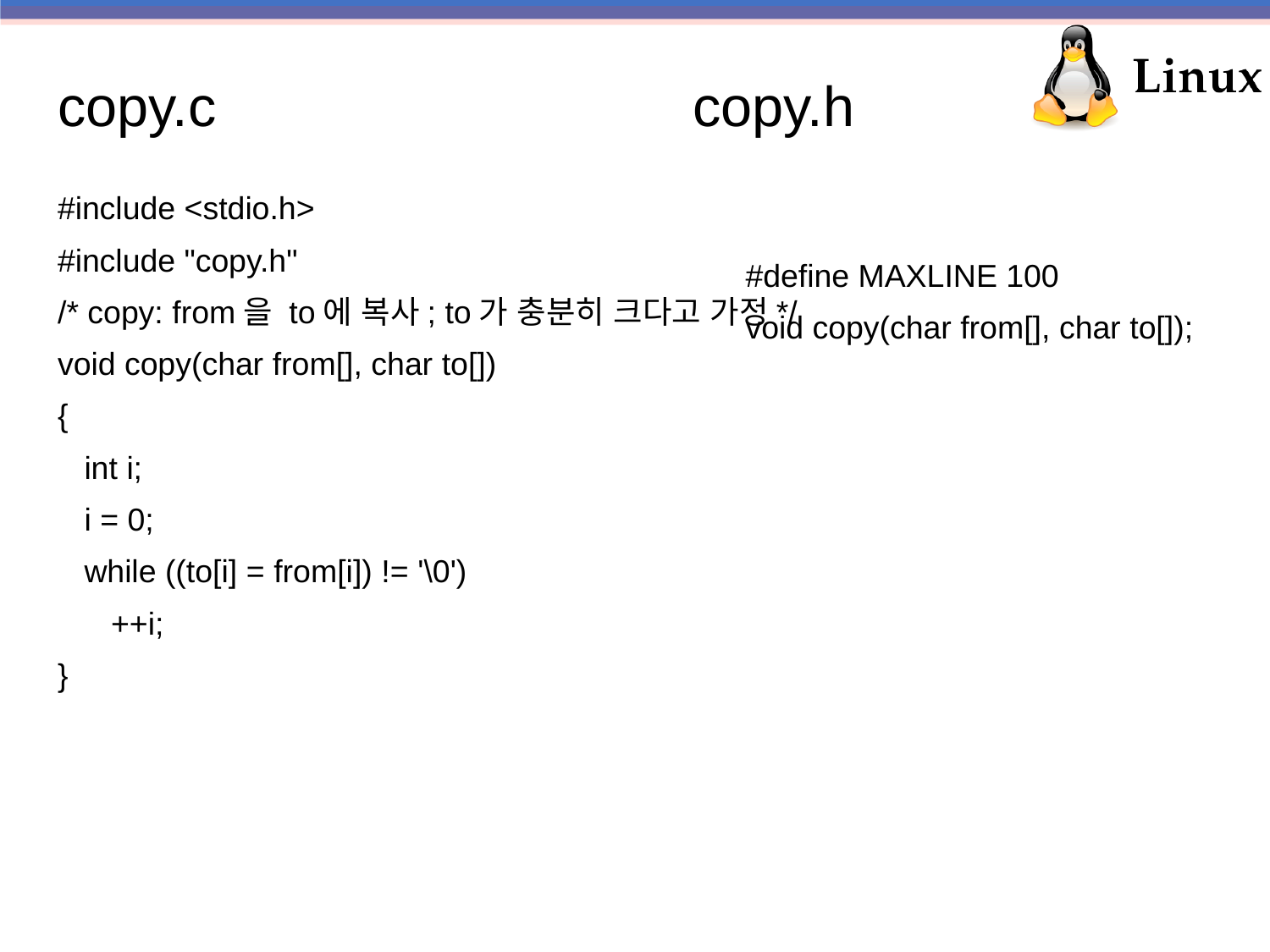

# copy.c				copy.h
#include <stdio.h>
#include "copy.h"
/* copy: from을 to에 복사; to가 충분히 크다고 가정*/
void copy(char from[], char to[])
{
   int i;
   i = 0;
   while ((to[i] = from[i]) != '\0')
      ++i;
}

#define MAXLINE 100
void copy(char from[], char to[]);